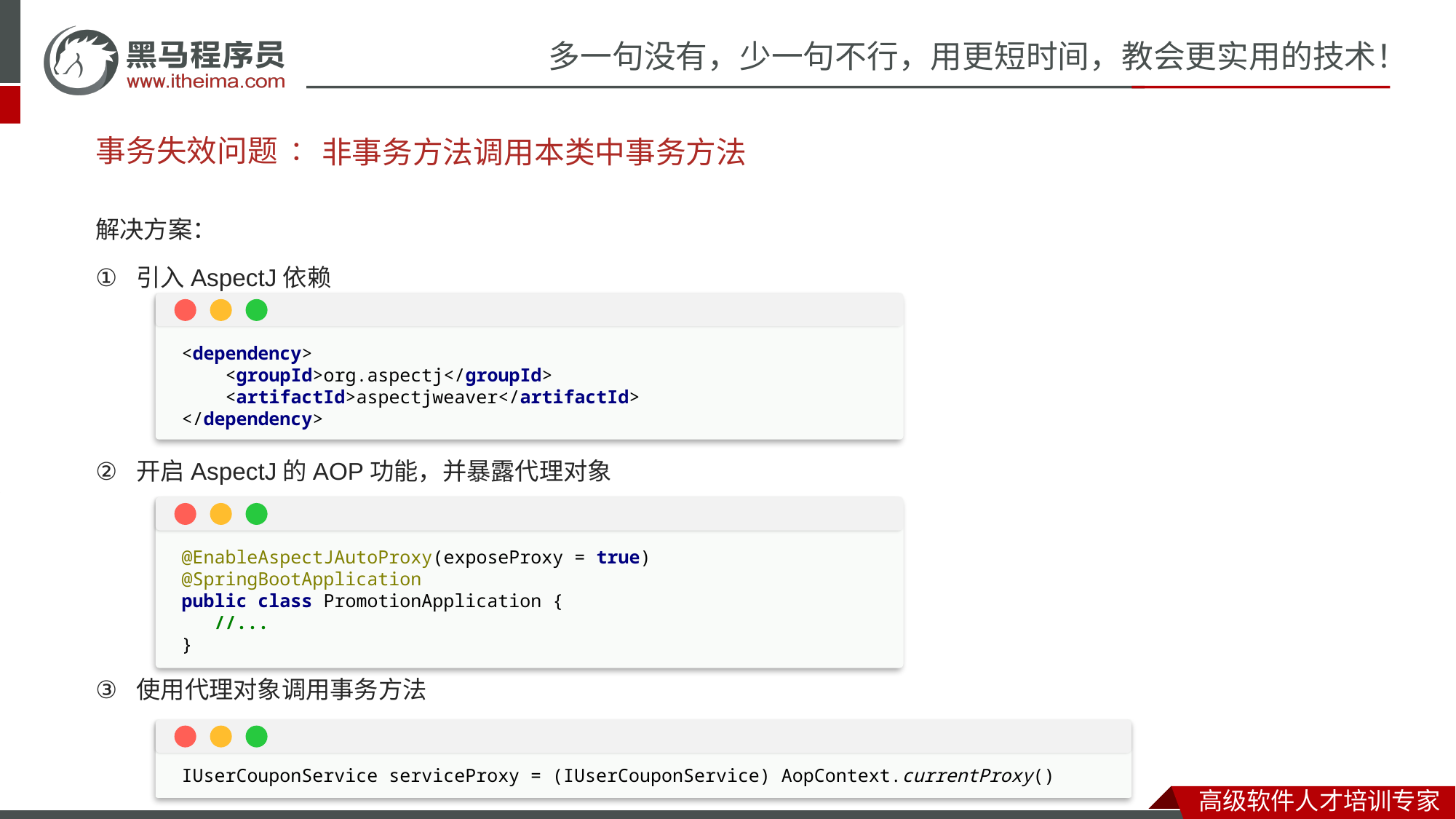

事务失效问题
：
非事务方法调用本类中事务方法
解决方案：
引入AspectJ依赖

开启AspectJ的AOP功能，并暴露代理对象

使用代理对象调用事务方法

<dependency>
    <groupId>org.aspectj</groupId>
    <artifactId>aspectjweaver</artifactId>
</dependency>
事务失效

3

5
事务传播行为
错误

4
回滚异常类型
不匹配
异常被捕获
方法不是public修饰

1

6
没有被spring管理

2

@EnableAspectJAutoProxy(exposeProxy = true)
@SpringBootApplication
public class PromotionApplication {
   //...
}

IUserCouponService serviceProxy = (IUserCouponService) AopContext.currentProxy()